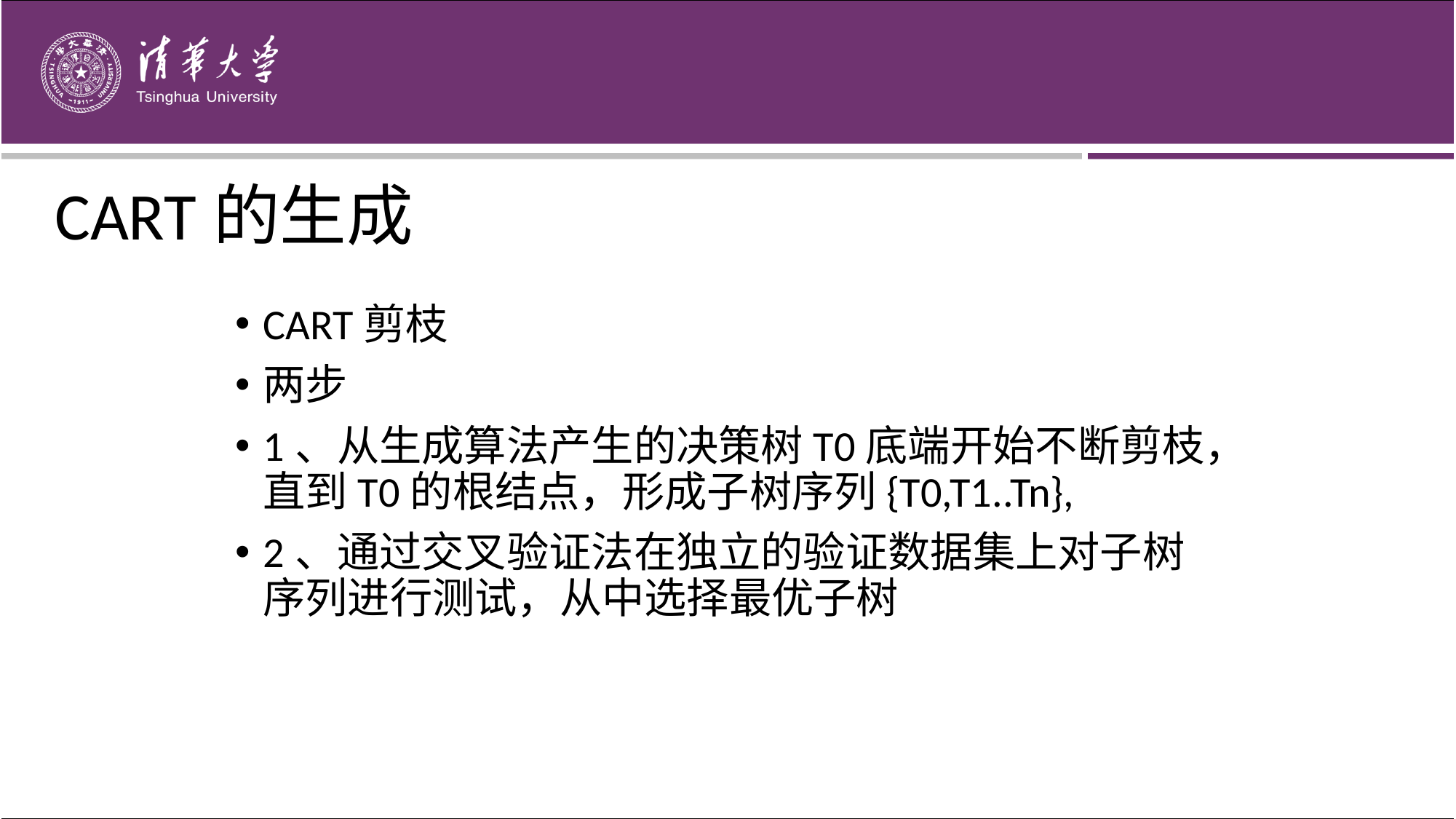

CART的生成
CART剪枝
两步
1、从生成算法产生的决策树T0底端开始不断剪枝，直到T0的根结点，形成子树序列{T0,T1..Tn},
2、通过交叉验证法在独立的验证数据集上对子树序列进行测试，从中选择最优子树